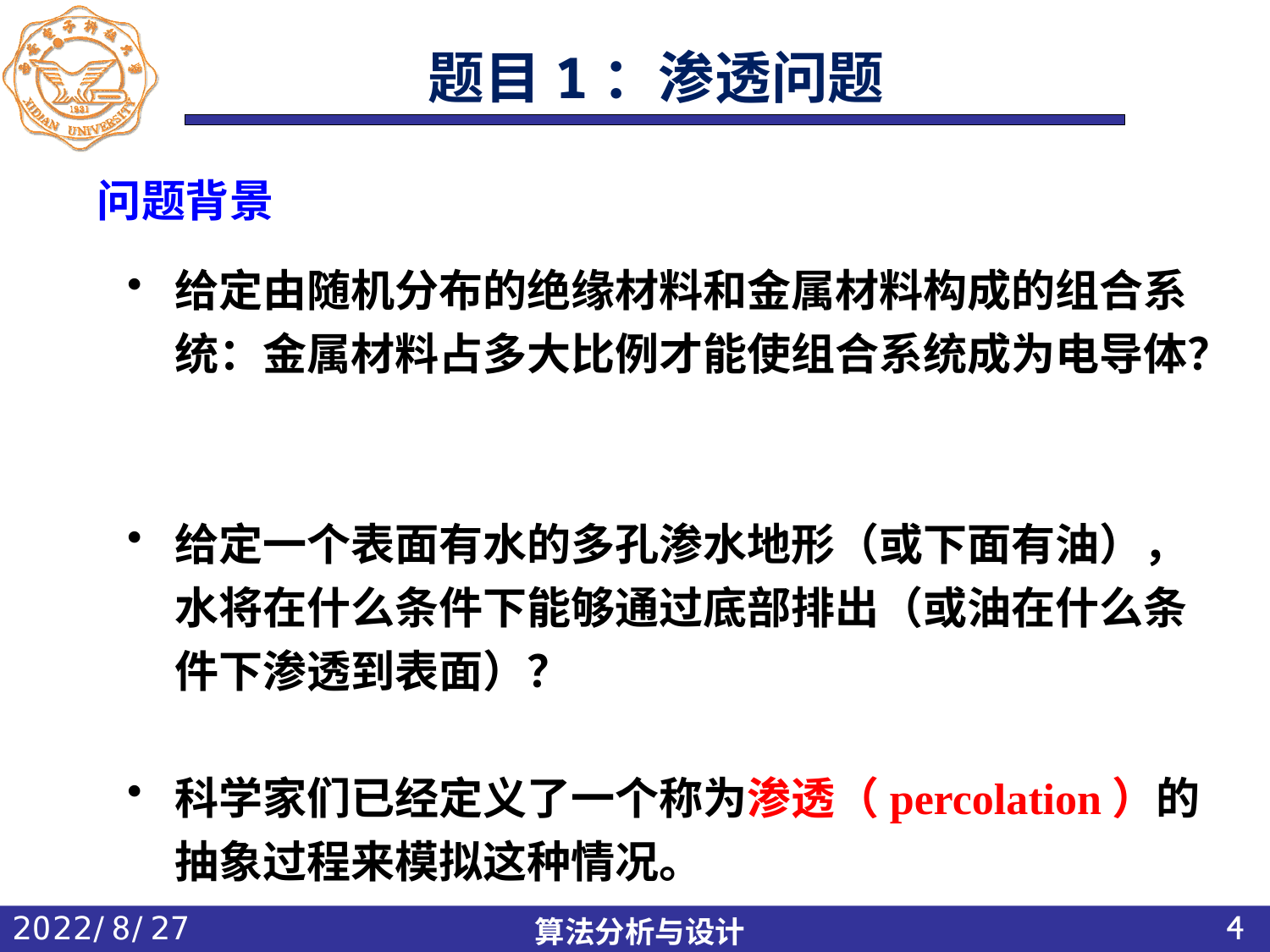

# 题目1：渗透问题
问题背景
给定由随机分布的绝缘材料和金属材料构成的组合系统：金属材料占多大比例才能使组合系统成为电导体？

给定一个表面有水的多孔渗水地形（或下面有油），水将在什么条件下能够通过底部排出（或油在什么条件下渗透到表面）？

科学家们已经定义了一个称为渗透（percolation）的抽象过程来模拟这种情况。
2022/8/27
4